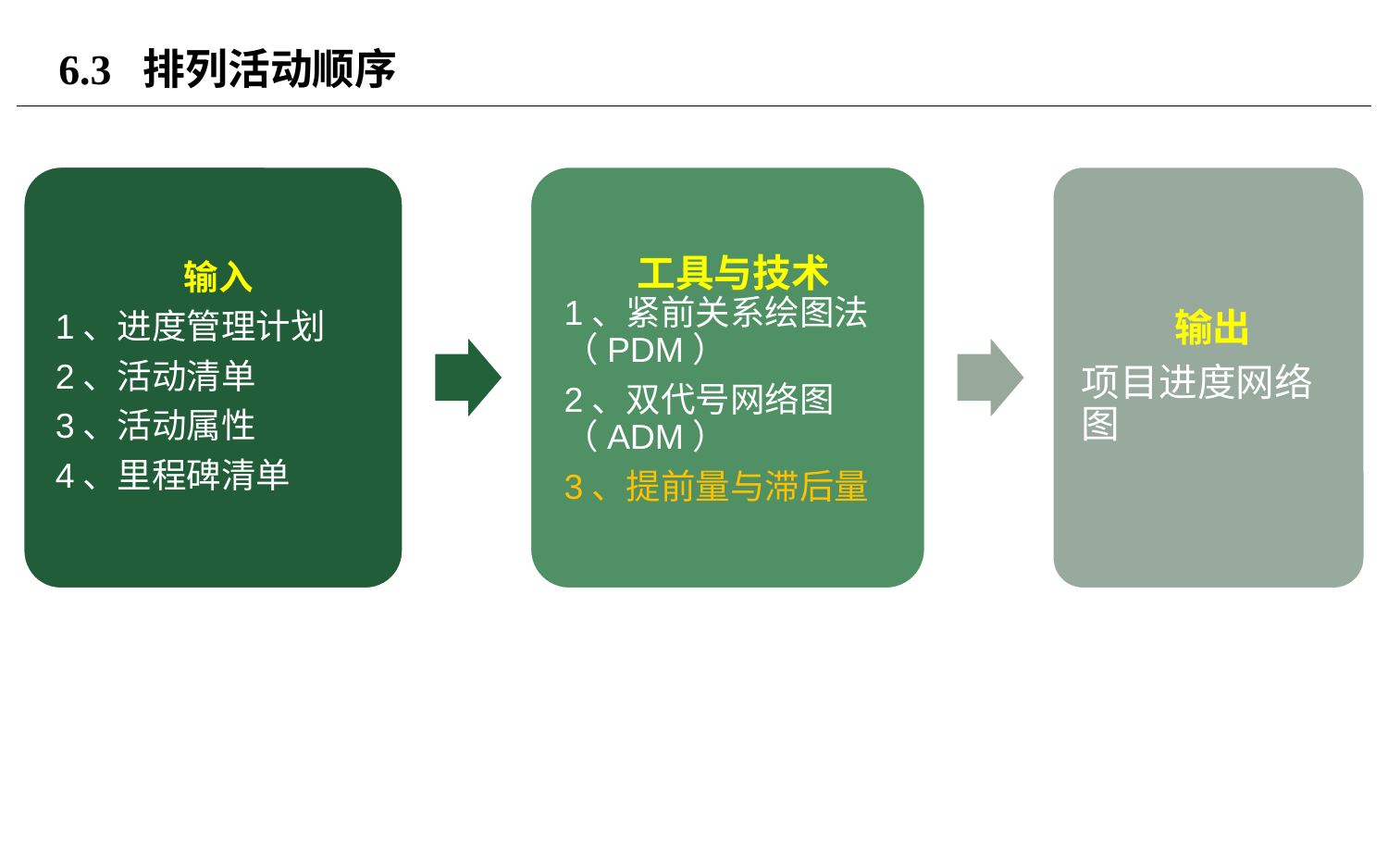

# 6.3  排列活动顺序
输入
1、进度管理计划
2、活动清单
3、活动属性
4、里程碑清单

工具与技术
1、紧前关系绘图法（PDM）
2、双代号网络图（ADM）
3、提前量与滞后量

输出
项目进度网络图